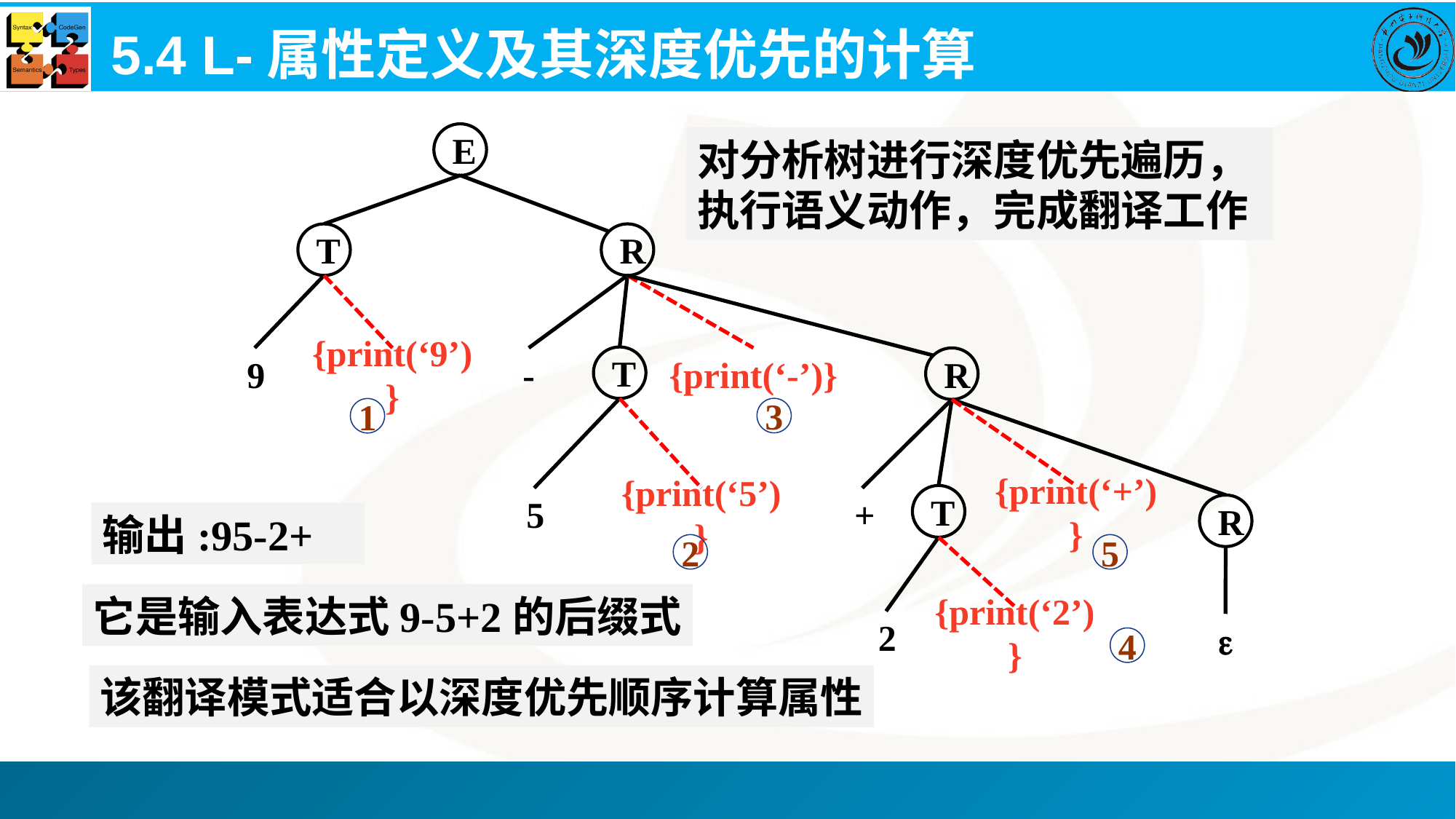

# 5.4 L-属性定义及其深度优先的计算
E
对分析树进行深度优先遍历，执行语义动作，完成翻译工作
T
R
T
9
{print(‘9’)}
-
{print(‘-’)}
R
3
1
T
{print(‘+’)}
5
{print(‘5’)}
+
R
输出:95-2+
2
5
它是输入表达式9-5+2的后缀式
{print(‘2’)}
2
ε
4
该翻译模式适合以深度优先顺序计算属性
42